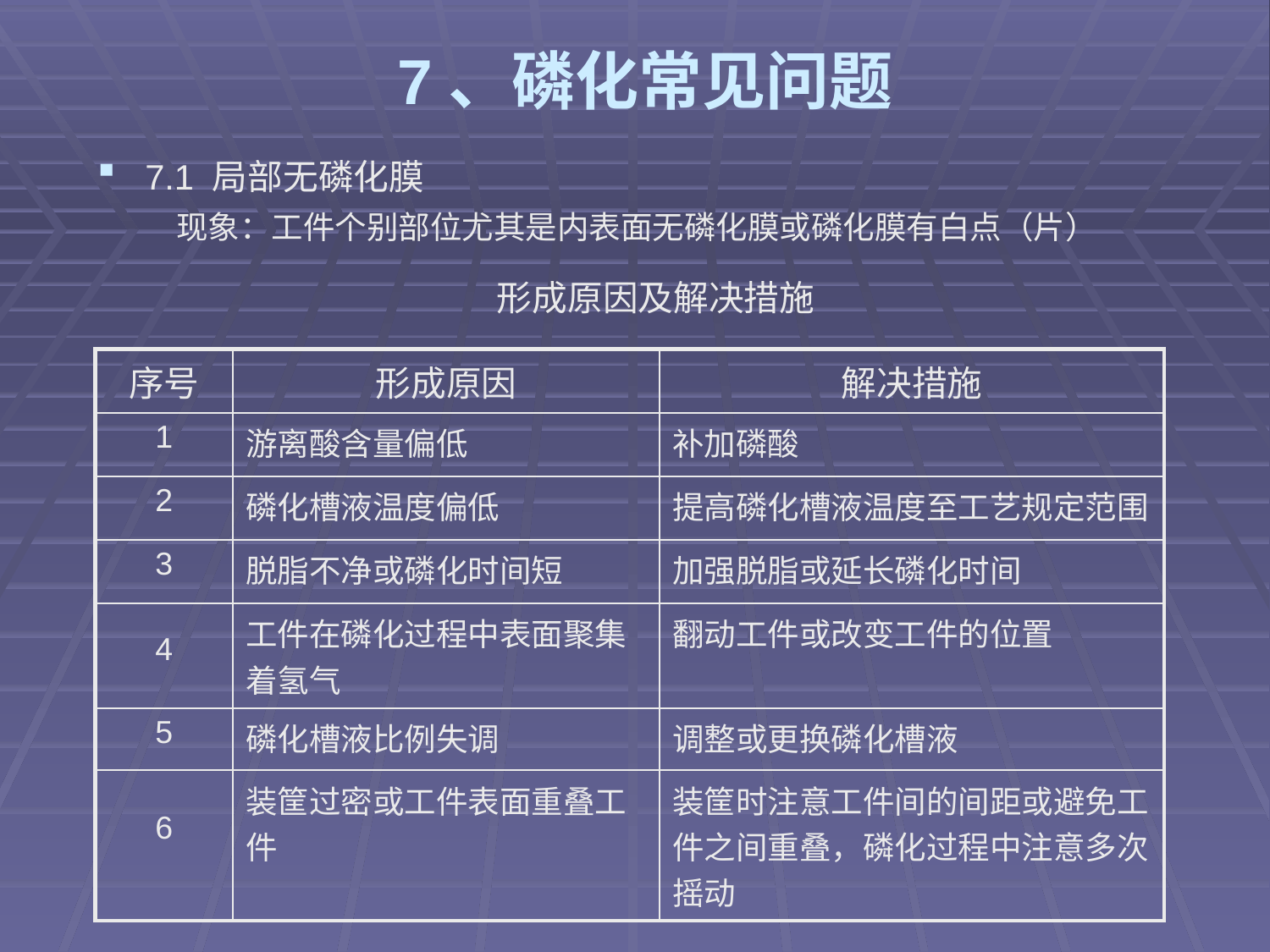

# 7、磷化常见问题
7.1 局部无磷化膜
         现象：工件个别部位尤其是内表面无磷化膜或磷化膜有白点（片）

形成原因及解决措施
| 序号 | 形成原因 | 解决措施 |
| --- | --- | --- |
| 1 | 游离酸含量偏低 | 补加磷酸 |
| 2 | 磷化槽液温度偏低 | 提高磷化槽液温度至工艺规定范围 |
| 3 | 脱脂不净或磷化时间短 | 加强脱脂或延长磷化时间 |
| 4 | 工件在磷化过程中表面聚集着氢气 | 翻动工件或改变工件的位置 |
| 5 | 磷化槽液比例失调 | 调整或更换磷化槽液 |
| 6 | 装筐过密或工件表面重叠工件 | 装筐时注意工件间的间距或避免工件之间重叠，磷化过程中注意多次摇动 |